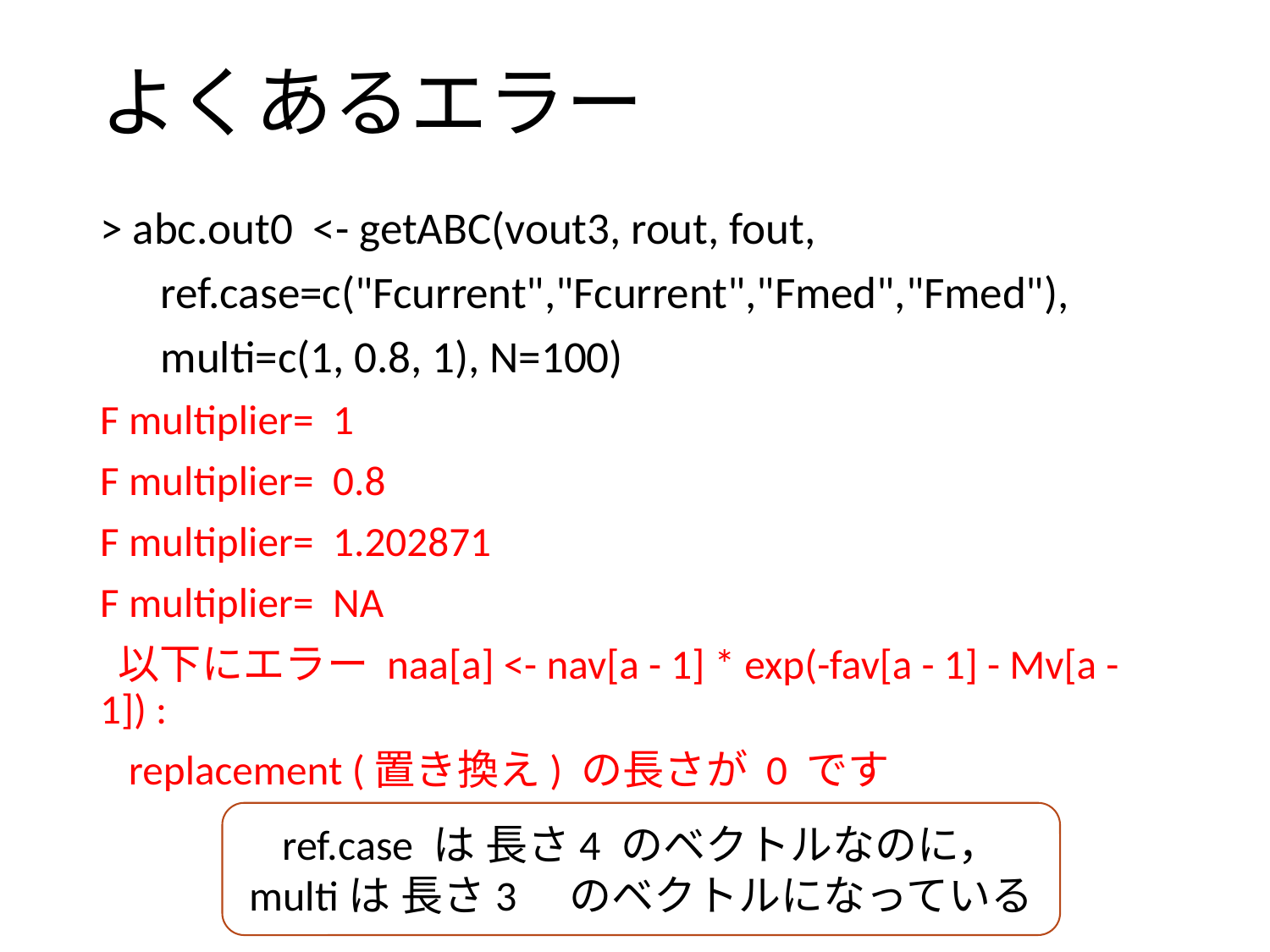

# よくあるエラー
> abc.out0  <- getABC(vout3, rout, fout,
      ref.case=c("Fcurrent","Fcurrent","Fmed","Fmed"),
      multi=c(1, 0.8, 1), N=100)
F multiplier=  1
F multiplier=  0.8
F multiplier=  1.202871
F multiplier=  NA
 以下にエラー naa[a] <- nav[a - 1] * exp(-fav[a - 1] - Mv[a - 1]) :
   replacement (置き換え) の長さが 0 です

ref.case は 長さ4 のベクトルなのに，
multiは 長さ3　のベクトルになっている